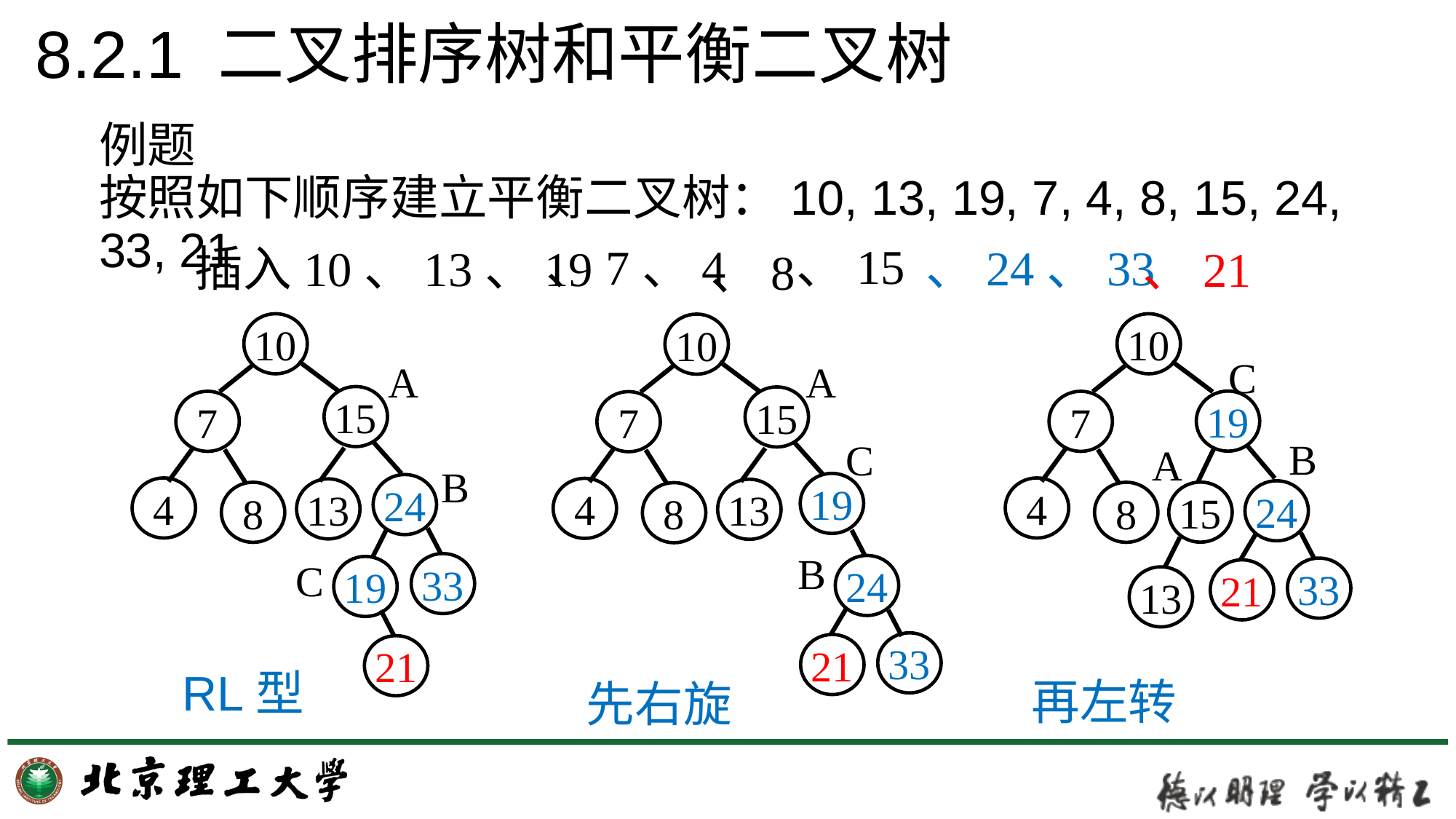

# 8.2.1 二叉排序树和平衡二叉树
例题
按照如下顺序建立平衡二叉树：10, 13, 19, 7, 4, 8, 15, 24, 33, 21
、15
、7、4
、24、33
插入10、13、19
、21
、8
10

15
7

4
13
8
10

7

4
8
10

15
7

4
13
8
C
A
A
19
B
C
A

B
19
24
24
15

B
C
33
24
19
33
21
13

33
21
21
RL型
再左转
先右旋